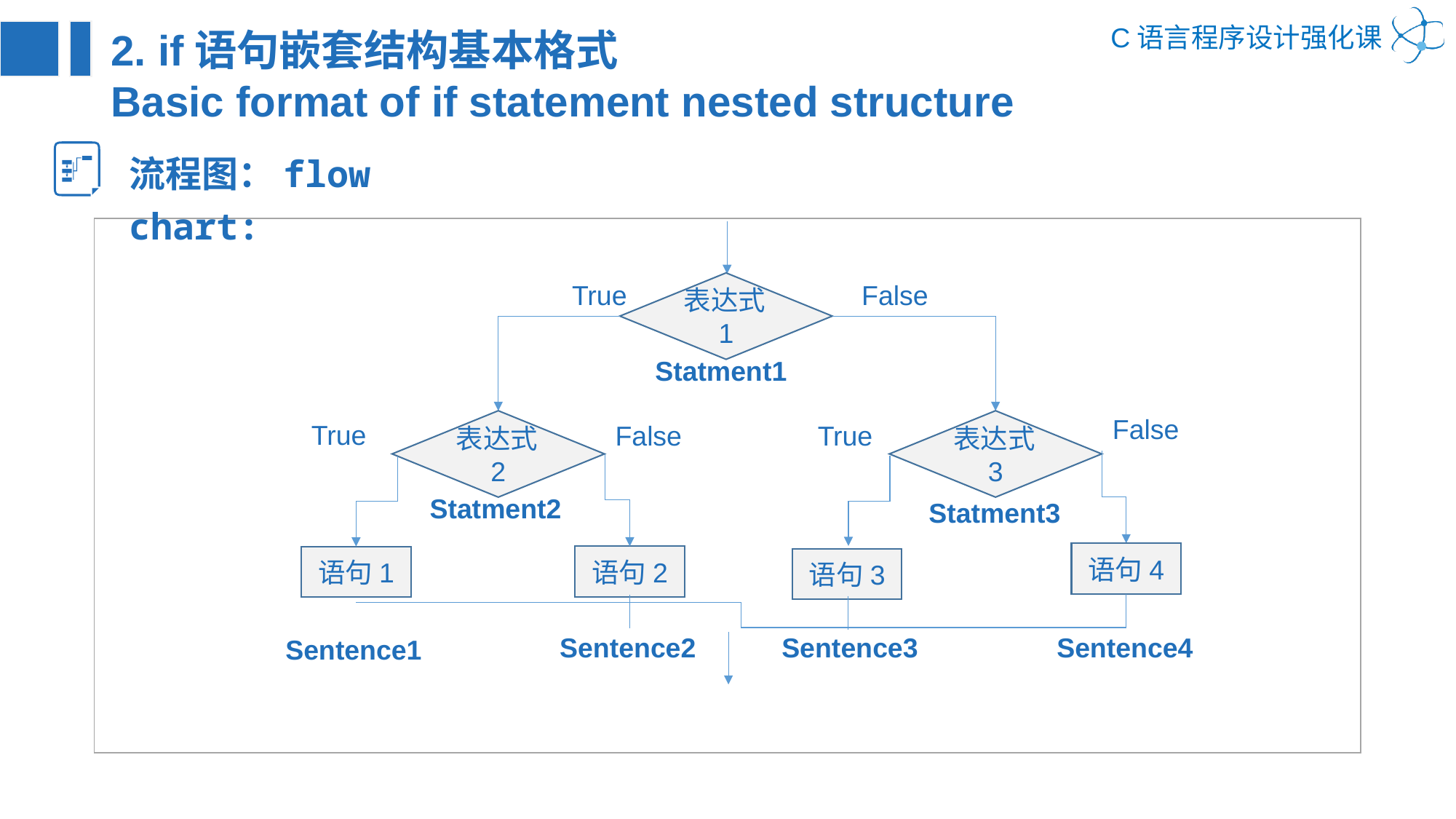

2. if语句嵌套结构基本格式
Basic format of if statement nested structure

流程图：flow chart:

True
表达式1
False
Statment1
False
表达式2
表达式3
True
False
True
Statment2
Statment3
语句4
语句2
语句1
语句3
Sentence2
Sentence3
Sentence4
Sentence1